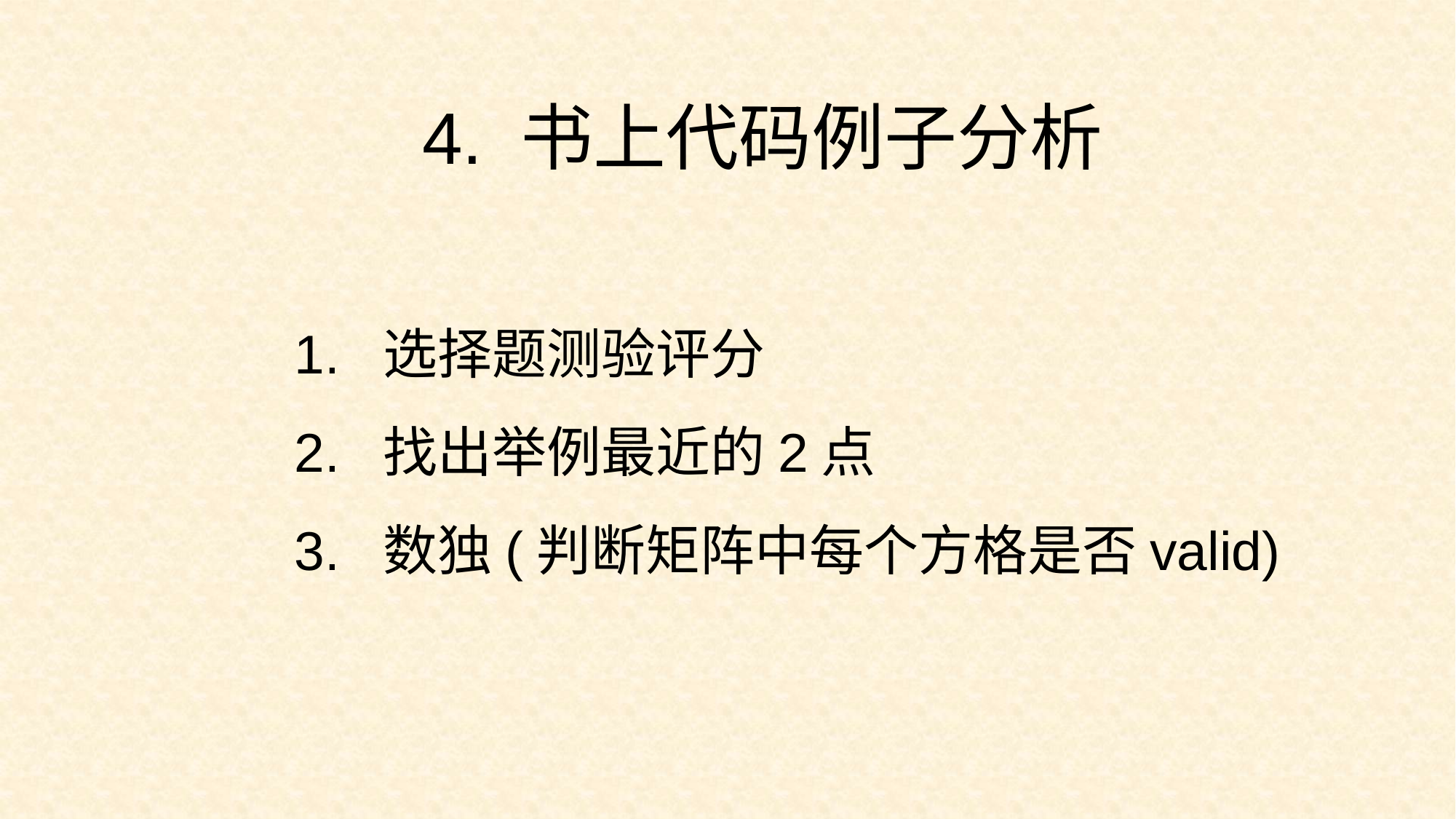

4. 书上代码例子分析
选择题测验评分
找出举例最近的2点
数独(判断矩阵中每个方格是否valid)